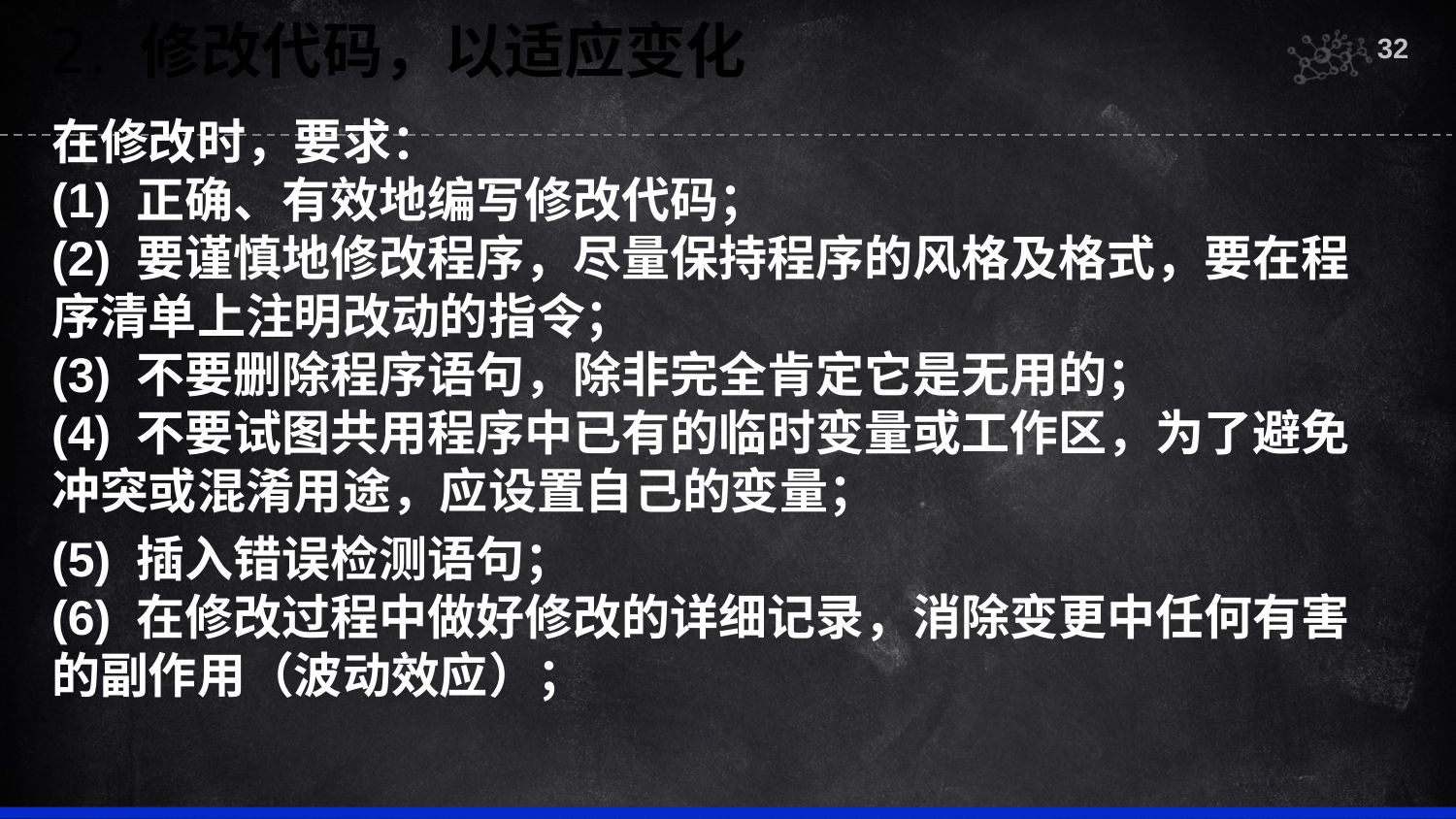

2. 修改代码，以适应变化
32
在修改时，要求：
(1) 正确、有效地编写修改代码；
(2) 要谨慎地修改程序，尽量保持程序的风格及格式，要在程序清单上注明改动的指令；
(3) 不要删除程序语句，除非完全肯定它是无用的；
(4) 不要试图共用程序中已有的临时变量或工作区，为了避免冲突或混淆用途，应设置自己的变量；
(5) 插入错误检测语句；
(6) 在修改过程中做好修改的详细记录，消除变更中任何有害的副作用（波动效应）；